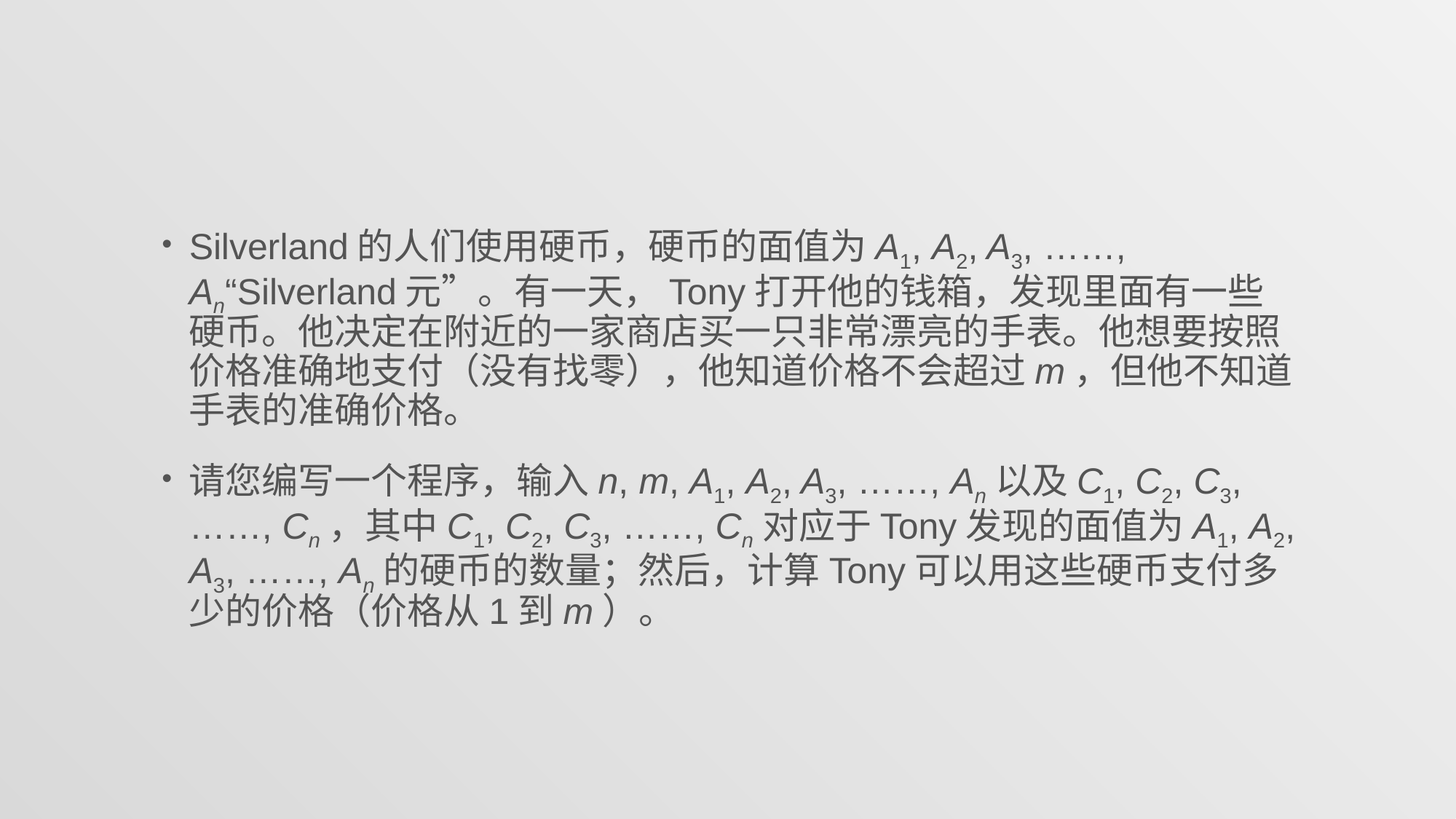

#
Silverland的人们使用硬币，硬币的面值为A1, A2, A3, ……, An“Silverland元”。有一天，Tony打开他的钱箱，发现里面有一些硬币。他决定在附近的一家商店买一只非常漂亮的手表。他想要按照价格准确地支付（没有找零），他知道价格不会超过m，但他不知道手表的准确价格。
请您编写一个程序，输入n, m, A1, A2, A3, ……, An以及C1, C2, C3, ……, Cn，其中C1, C2, C3, ……, Cn对应于Tony发现的面值为A1, A2, A3, ……, An的硬币的数量；然后，计算Tony可以用这些硬币支付多少的价格（价格从1到m）。